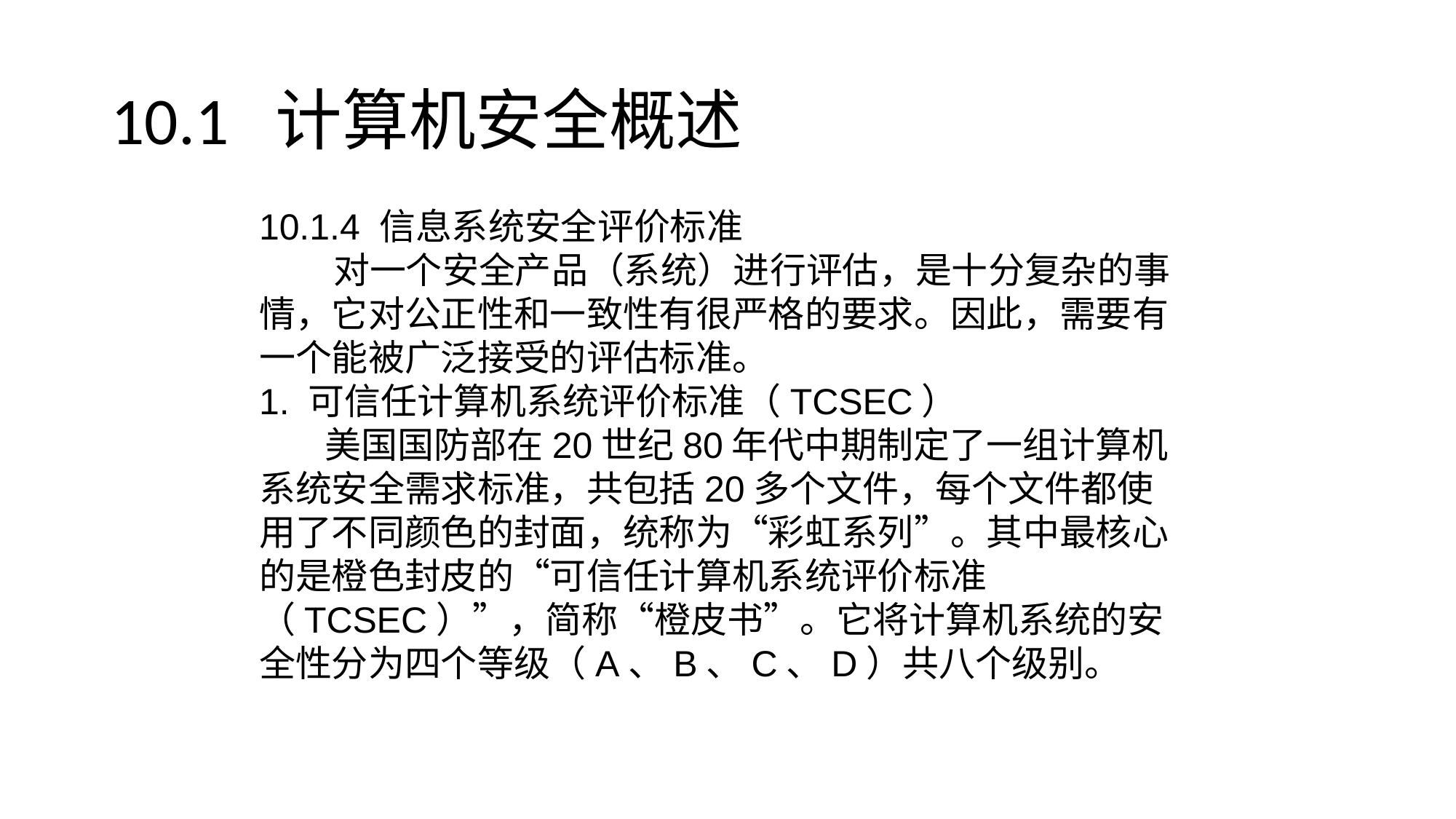

10.1  计算机安全概述
10.1.4 信息系统安全评价标准
        对一个安全产品（系统）进行评估，是十分复杂的事情，它对公正性和一致性有很严格的要求。因此，需要有一个能被广泛接受的评估标准。
1. 可信任计算机系统评价标准（TCSEC）
       美国国防部在20世纪80年代中期制定了一组计算机系统安全需求标准，共包括20多个文件，每个文件都使用了不同颜色的封面，统称为“彩虹系列”。其中最核心的是橙色封皮的“可信任计算机系统评价标准（TCSEC）”，简称“橙皮书”。它将计算机系统的安全性分为四个等级（A、B、C、D）共八个级别。
6